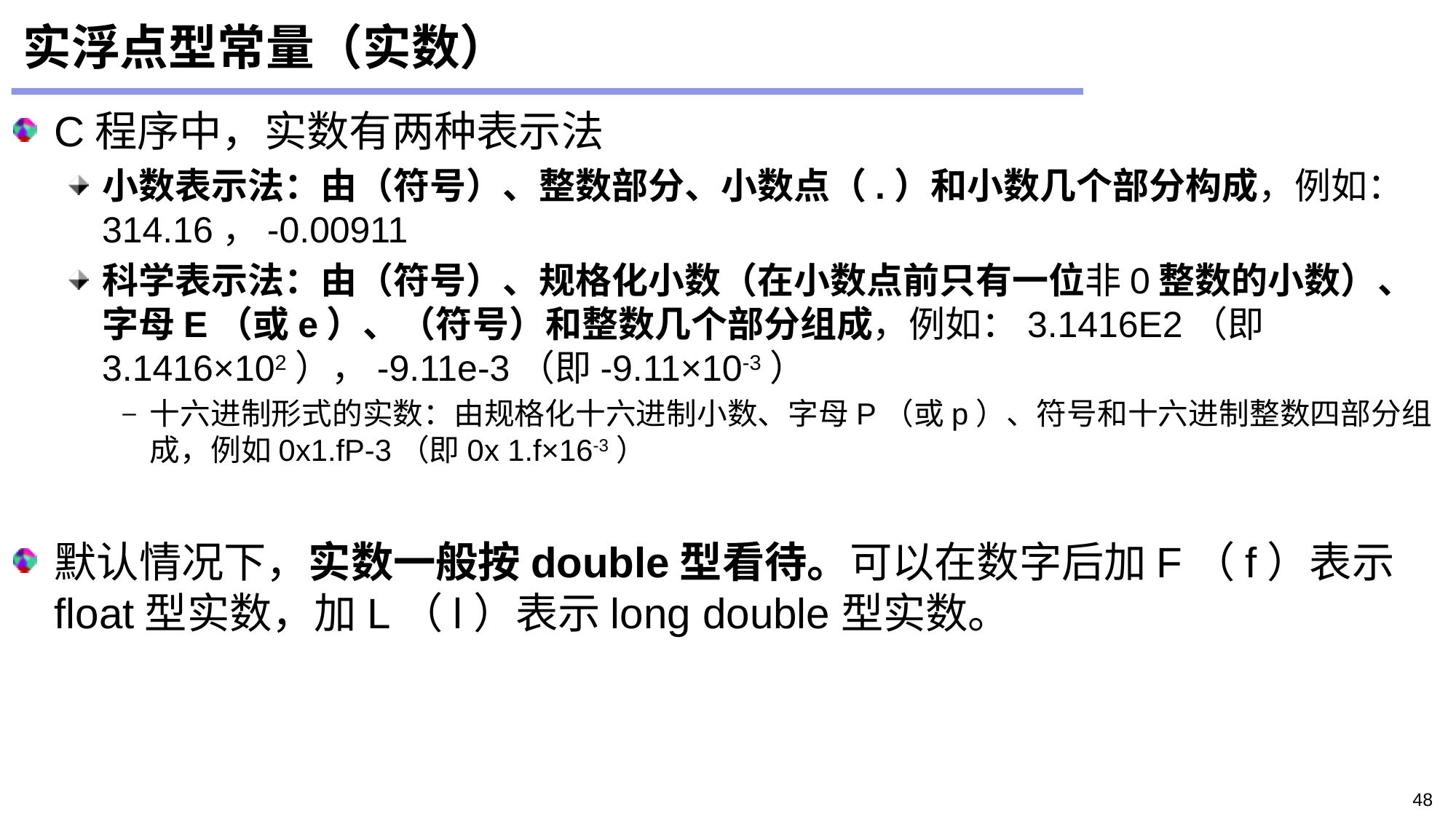

实浮点型常量（实数）
C程序中，实数有两种表示法
小数表示法：由（符号）、整数部分、小数点（.）和小数几个部分构成，例如：314.16，-0.00911
科学表示法：由（符号）、规格化小数（在小数点前只有一位非0整数的小数）、字母E（或e）、（符号）和整数几个部分组成，例如：3.1416E2（即3.1416×102），-9.11e-3（即-9.11×10-3）
十六进制形式的实数：由规格化十六进制小数、字母P（或p）、符号和十六进制整数四部分组成，例如0x1.fP-3（即0x 1.f×16-3）

默认情况下，实数一般按double型看待。可以在数字后加F（f）表示float型实数，加L（l）表示long double型实数。

48